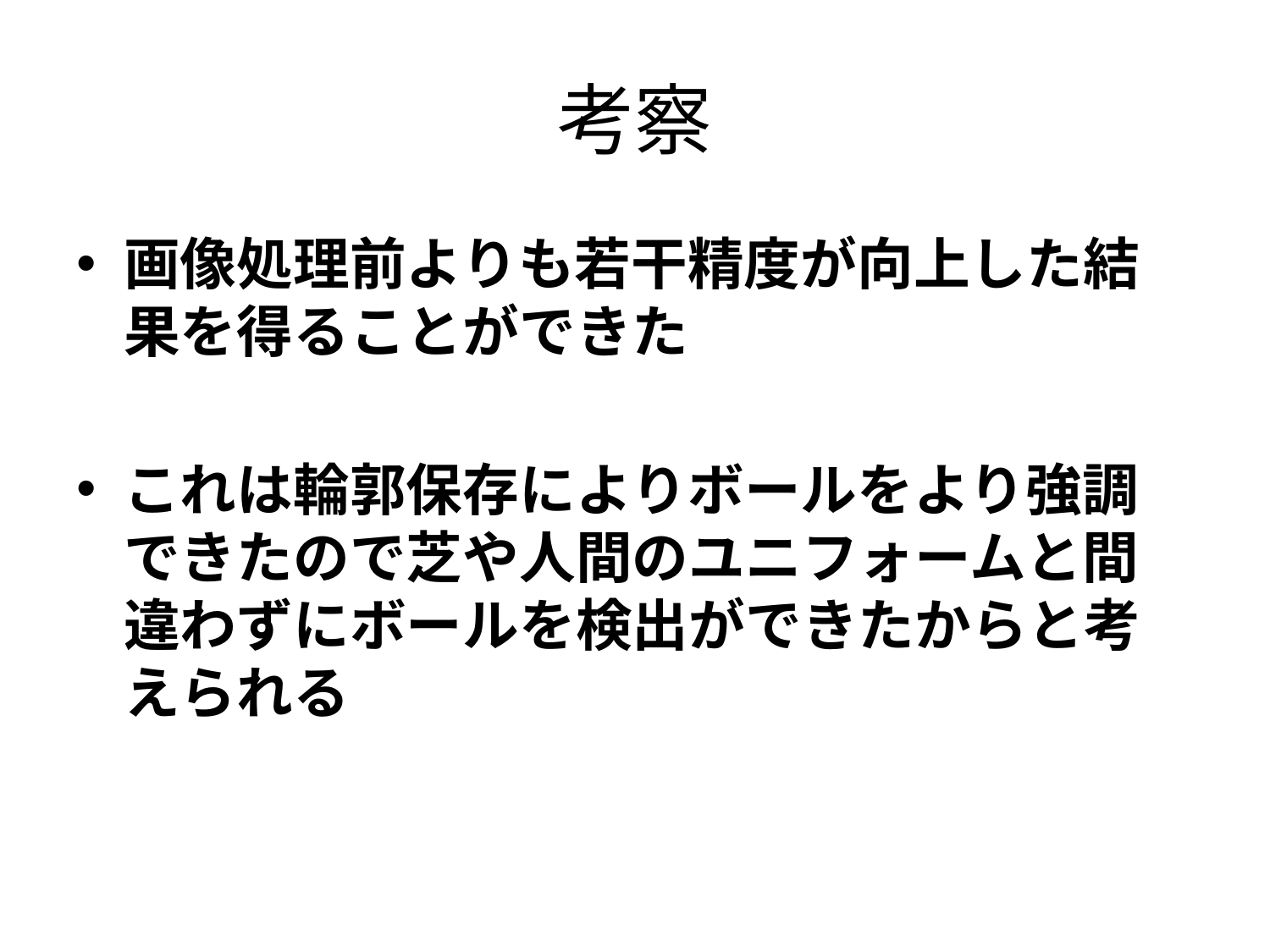

# 考察
画像処理前よりも若干精度が向上した結果を得ることができた

これは輪郭保存によりボールをより強調できたので芝や人間のユニフォームと間違わずにボールを検出ができたからと考えられる